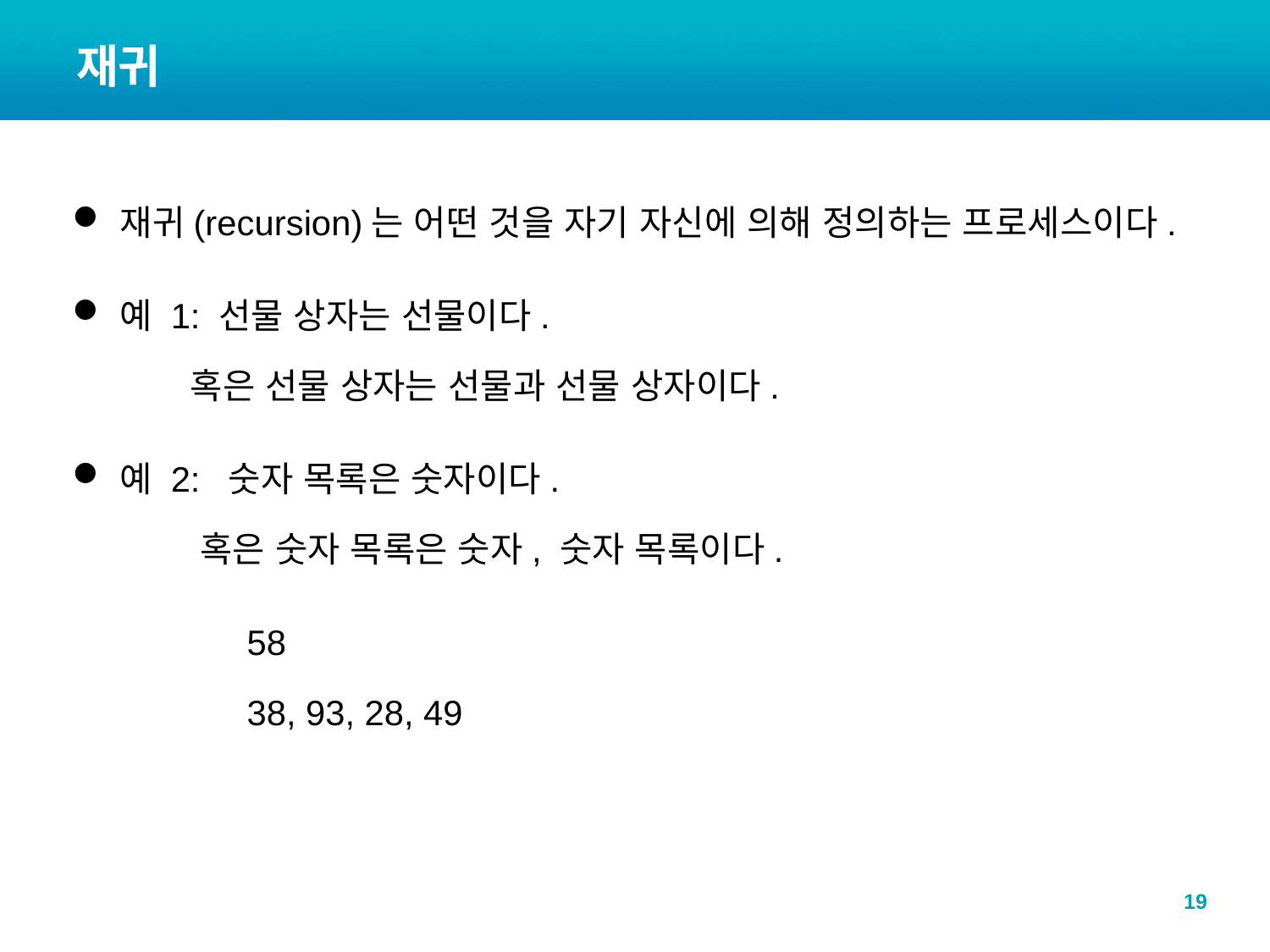

# 재귀

재귀(recursion)는 어떤 것을 자기 자신에 의해 정의하는 프로세스이다.

예 1: 선물 상자는 선물이다.
           혹은 선물 상자는 선물과 선물 상자이다.

예 2:  숫자 목록은 숫자이다.
            혹은 숫자 목록은 숫자, 숫자 목록이다.

		58
        	38, 93, 28, 49